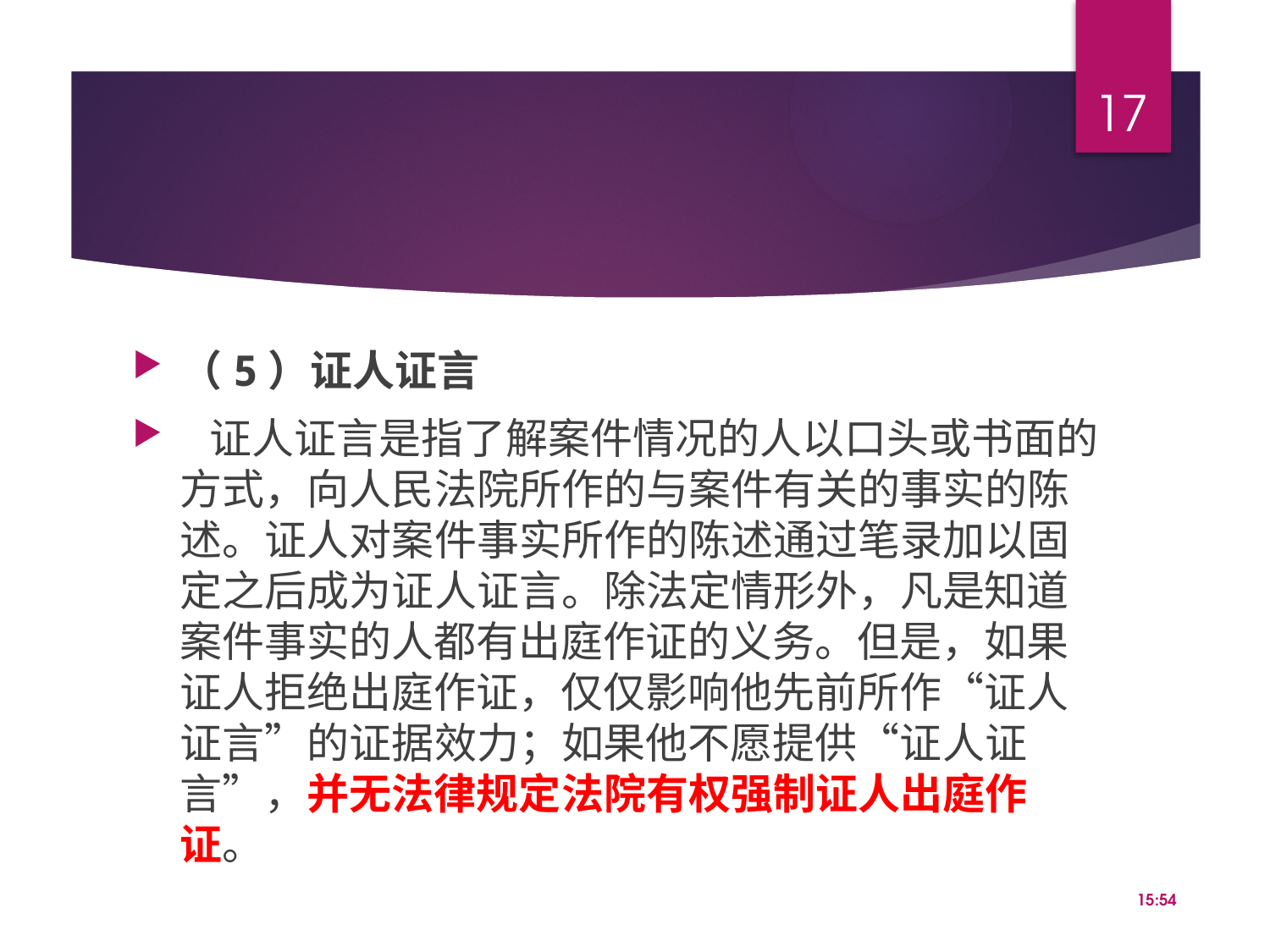

17
#
（5）证人证言
  证人证言是指了解案件情况的人以口头或书面的方式，向人民法院所作的与案件有关的事实的陈述。证人对案件事实所作的陈述通过笔录加以固定之后成为证人证言。除法定情形外，凡是知道案件事实的人都有出庭作证的义务。但是，如果证人拒绝出庭作证，仅仅影响他先前所作“证人证言”的证据效力；如果他不愿提供“证人证言”，并无法律规定法院有权强制证人出庭作证。

15:54